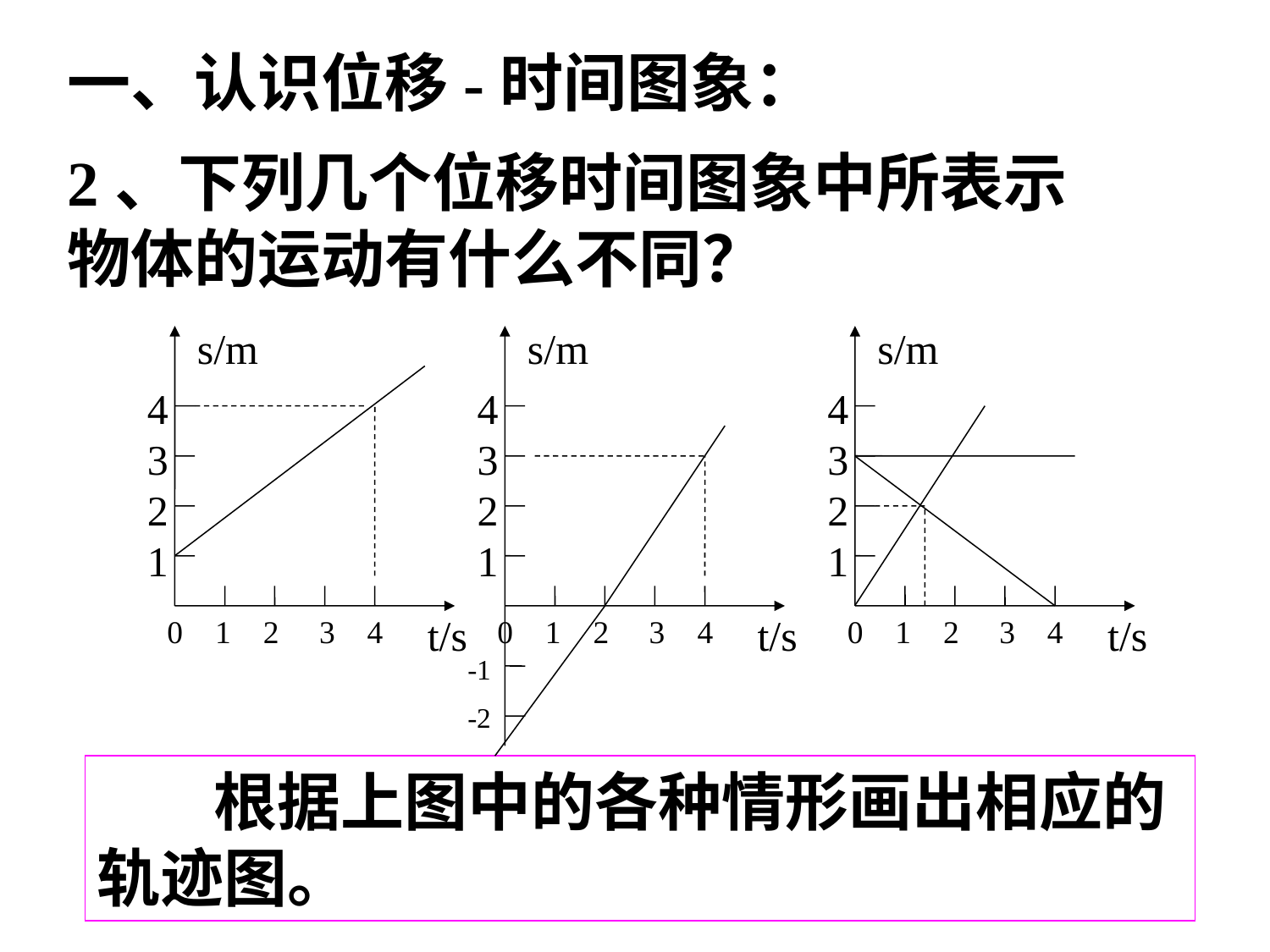

一、认识位移-时间图象：
2、下列几个位移时间图象中所表示物体的运动有什么不同？
s/m

4321

t/s
0    1    2     3    4

s/m

4321

t/s
0    1    2     3    4

s/m

4321

t/s
0    1    2     3    4

-1
-2

       根据上图中的各种情形画出相应的轨迹图。